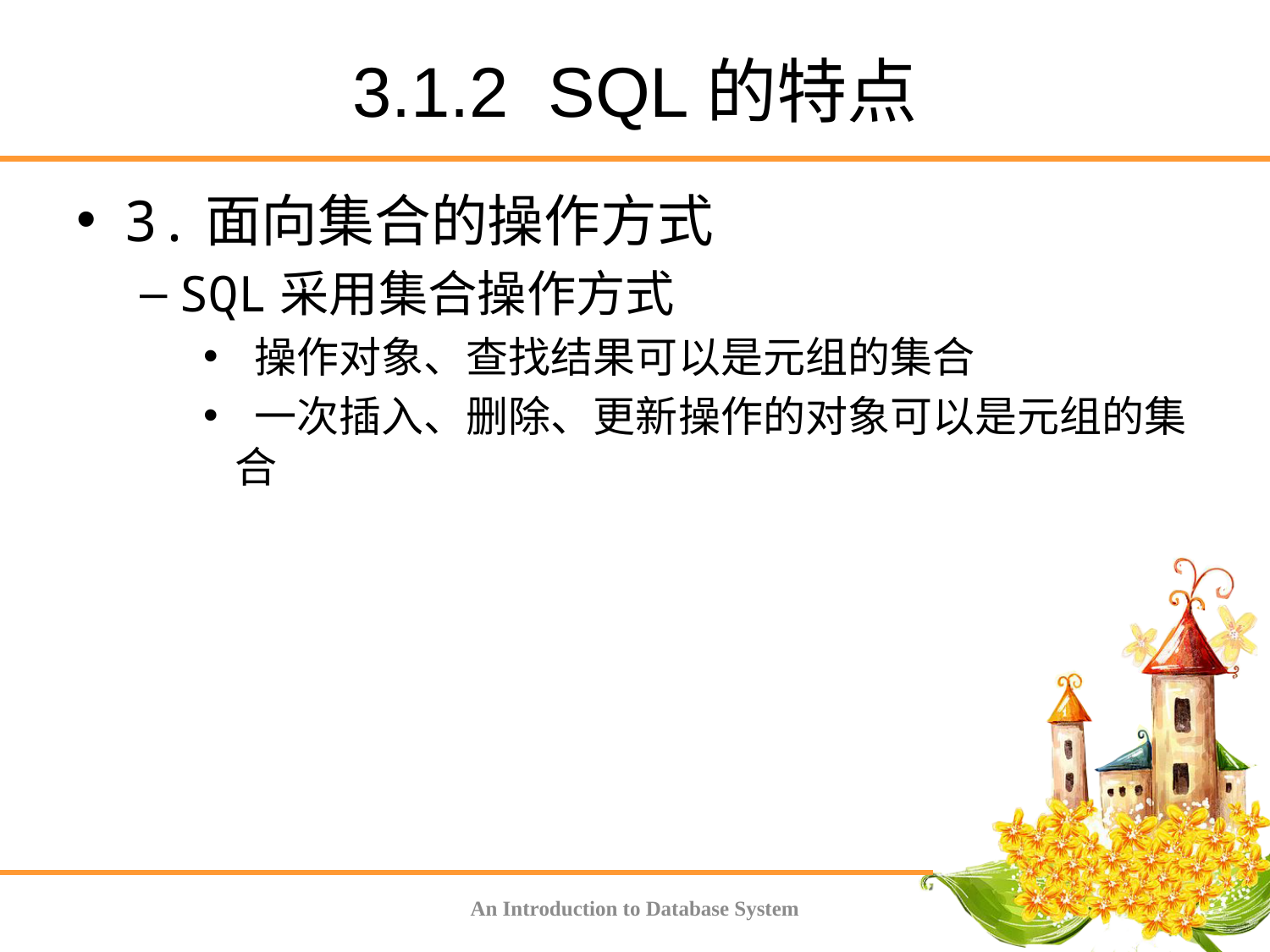

# 3.1.2  SQL的特点
3.面向集合的操作方式
SQL采用集合操作方式
 操作对象、查找结果可以是元组的集合
 一次插入、删除、更新操作的对象可以是元组的集合
An Introduction to Database System